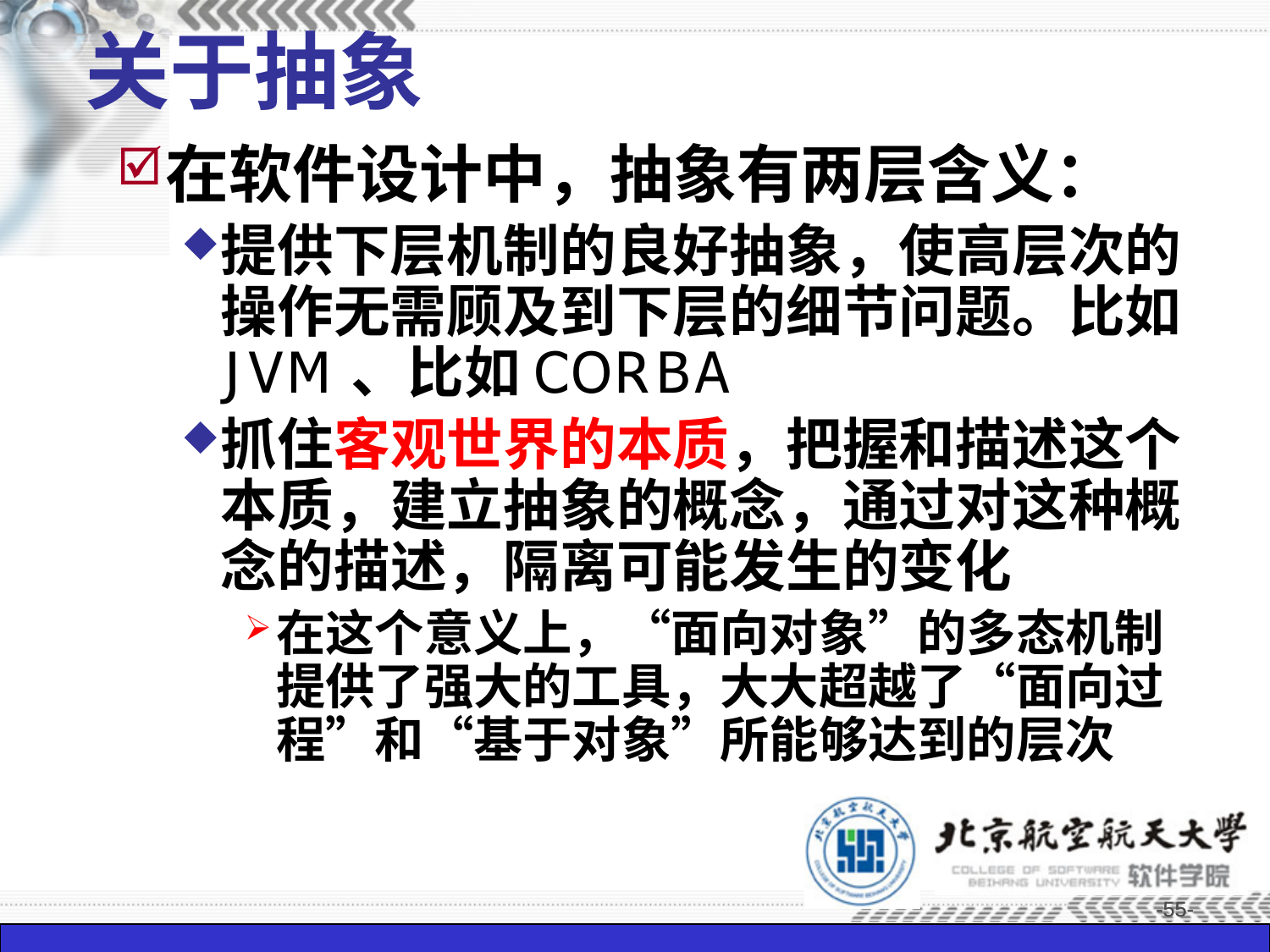

关于抽象
在软件设计中，抽象有两层含义：
提供下层机制的良好抽象，使高层次的操作无需顾及到下层的细节问题。比如JVM、比如CORBA
抓住客观世界的本质，把握和描述这个本质，建立抽象的概念，通过对这种概念的描述，隔离可能发生的变化
在这个意义上，“面向对象”的多态机制提供了强大的工具，大大超越了“面向过程”和“基于对象”所能够达到的层次
-55-
-55-